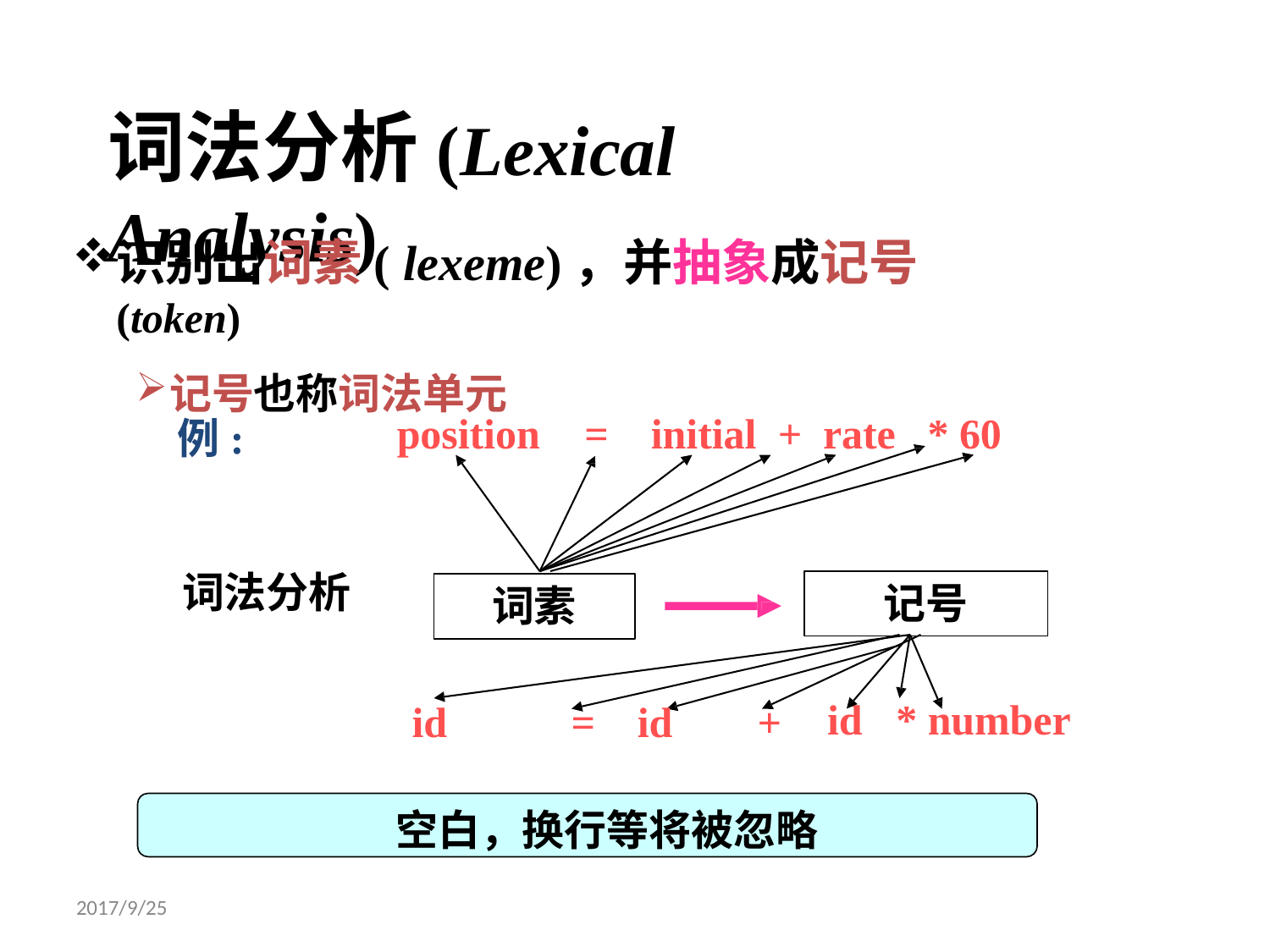

# 词法分析(Lexical Analysis)
识别出词素( lexeme)，并抽象成记号(token)
记号也称词法单元
position	=	initial	+	rate	* 60
例:

词法分析

记号
词素

id	=	id	+

空白，换行等将被忽略

id	* number

2017/9/25
29